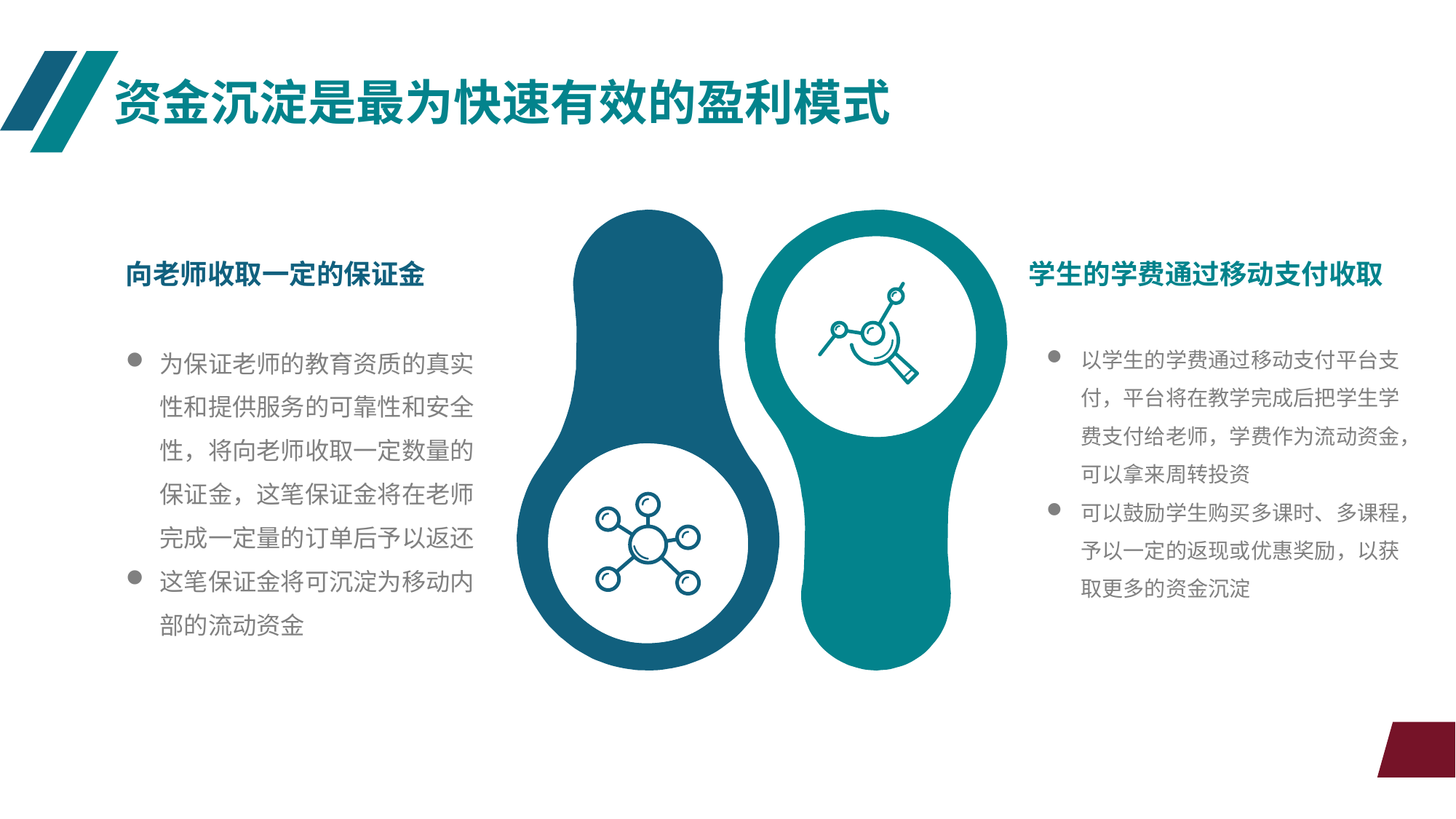

资金沉淀是最为快速有效的盈利模式

向老师收取一定的保证金
学生的学费通过移动支付收取

为保证老师的教育资质的真实性和提供服务的可靠性和安全性，将向老师收取一定数量的保证金，这笔保证金将在老师完成一定量的订单后予以返还
这笔保证金将可沉淀为移动内部的流动资金
以学生的学费通过移动支付平台支付，平台将在教学完成后把学生学费支付给老师，学费作为流动资金，可以拿来周转投资
可以鼓励学生购买多课时、多课程，予以一定的返现或优惠奖励，以获取更多的资金沉淀

13